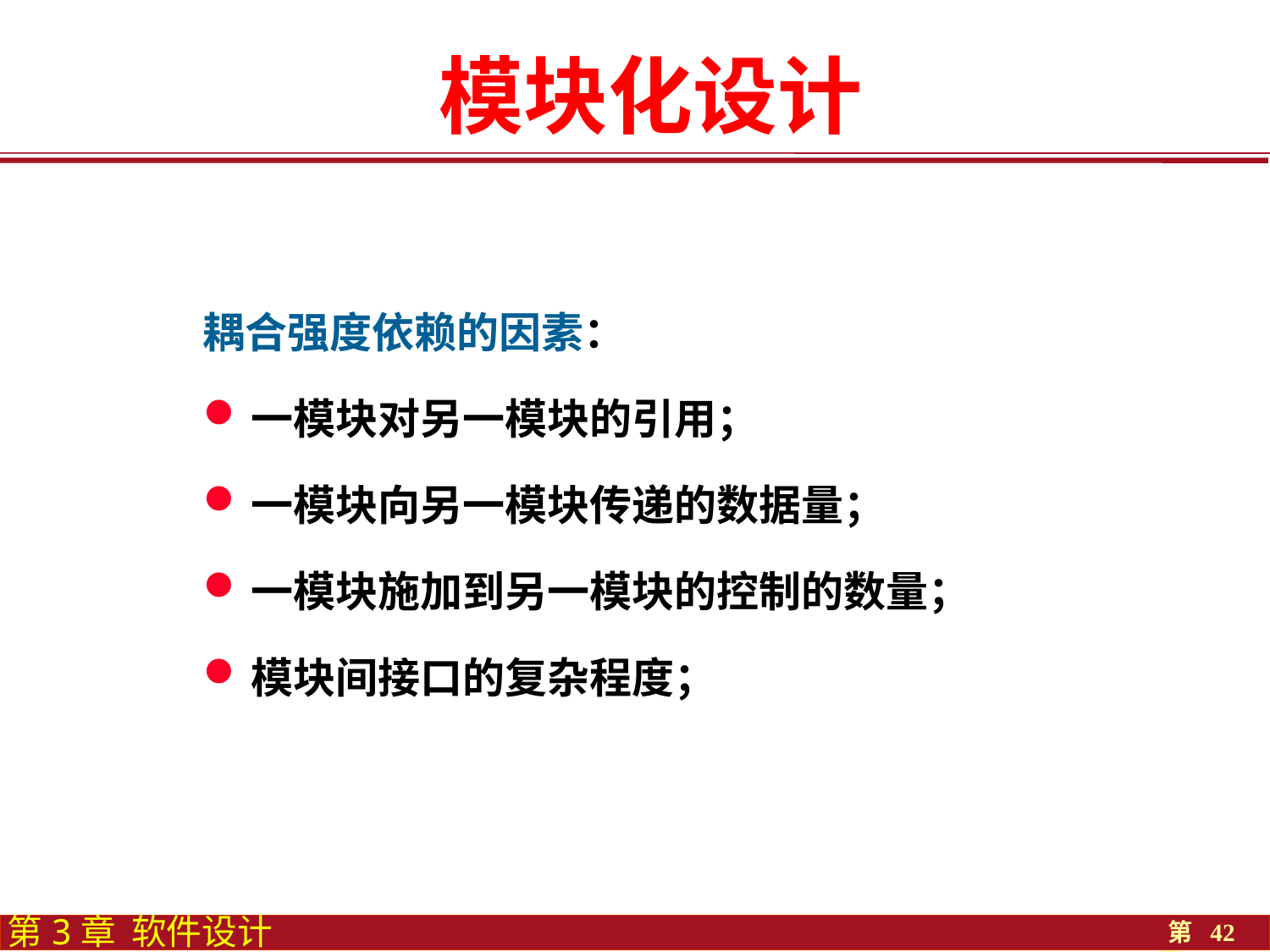

模块化设计
耦合强度依赖的因素：
一模块对另一模块的引用；
一模块向另一模块传递的数据量；
一模块施加到另一模块的控制的数量；
模块间接口的复杂程度；